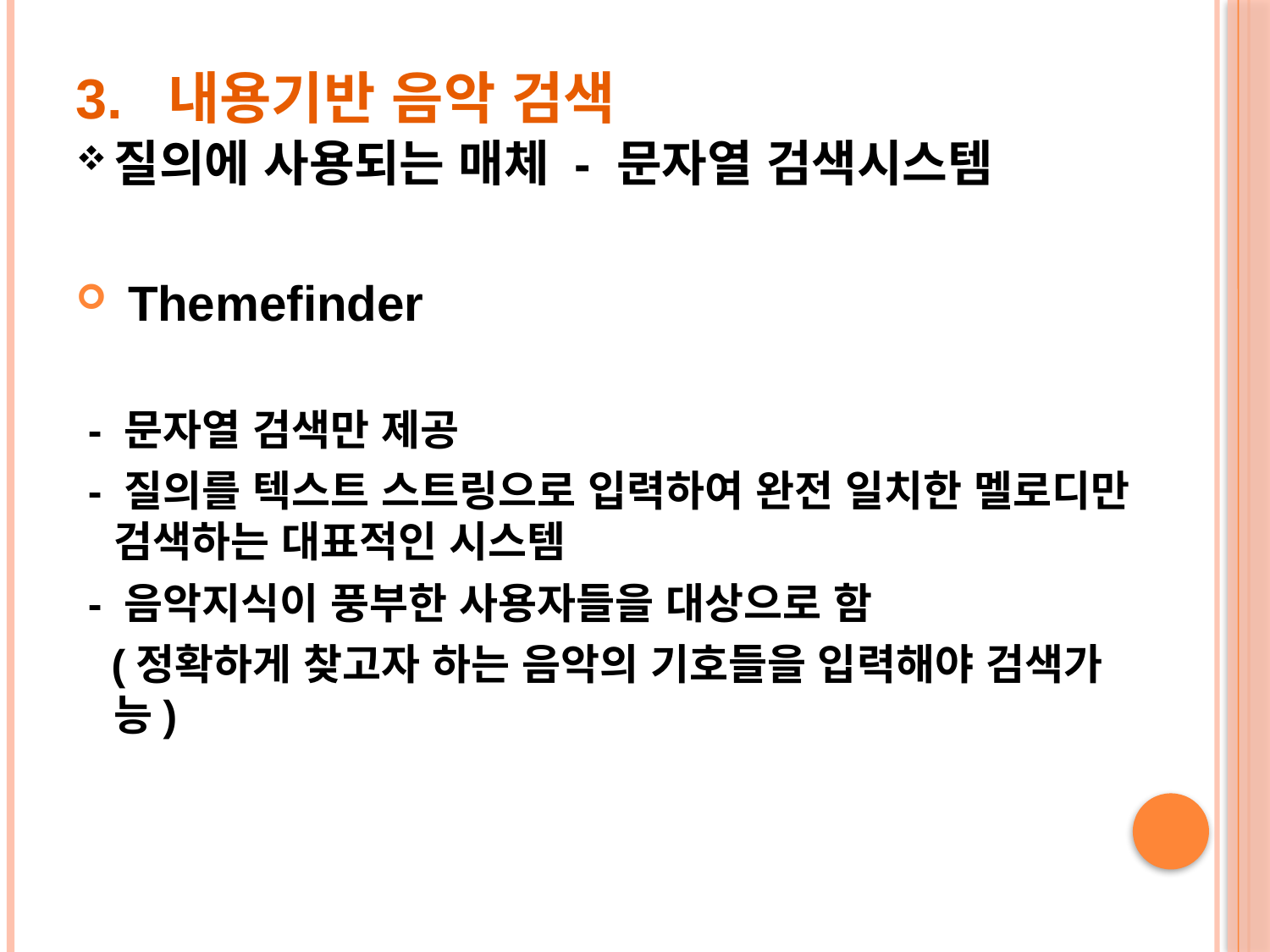

# 3.  내용기반 음악 검색
질의에 사용되는 매체 - 문자열 검색시스템

 Themefinder

 - 문자열 검색만 제공
 - 질의를 텍스트 스트링으로 입력하여 완전 일치한 멜로디만 검색하는 대표적인 시스템
 - 음악지식이 풍부한 사용자들을 대상으로 함
   (정확하게 찾고자 하는 음악의 기호들을 입력해야 검색가능)